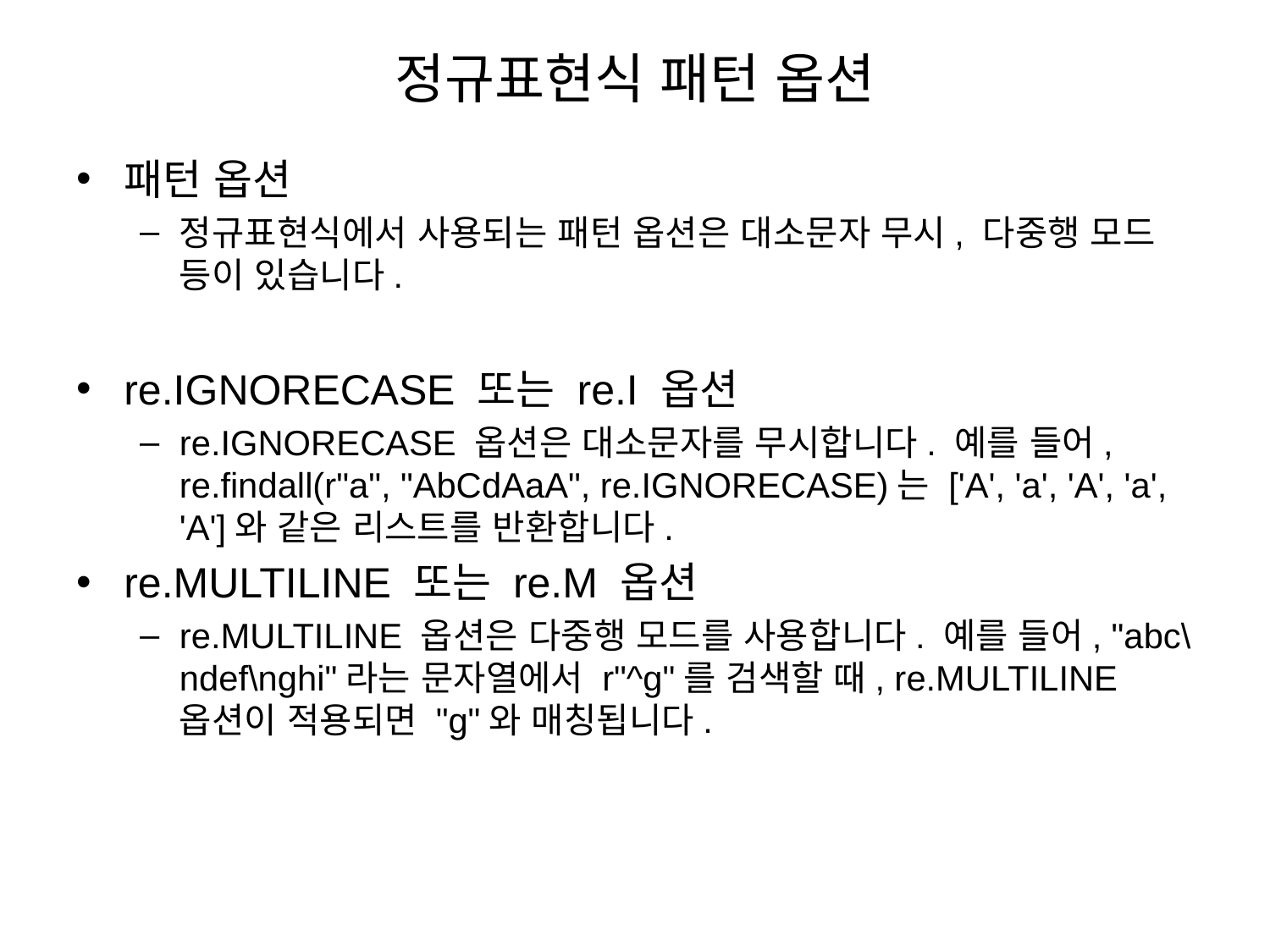

# 정규표현식 패턴 옵션
패턴 옵션
정규표현식에서 사용되는 패턴 옵션은 대소문자 무시, 다중행 모드 등이 있습니다.

re.IGNORECASE 또는 re.I 옵션
re.IGNORECASE 옵션은 대소문자를 무시합니다. 예를 들어, re.findall(r"a", "AbCdAaA", re.IGNORECASE)는 ['A', 'a', 'A', 'a', 'A']와 같은 리스트를 반환합니다.
re.MULTILINE 또는 re.M 옵션
re.MULTILINE 옵션은 다중행 모드를 사용합니다. 예를 들어, "abc\ndef\nghi"라는 문자열에서 r"^g"를 검색할 때, re.MULTILINE 옵션이 적용되면 "g"와 매칭됩니다.